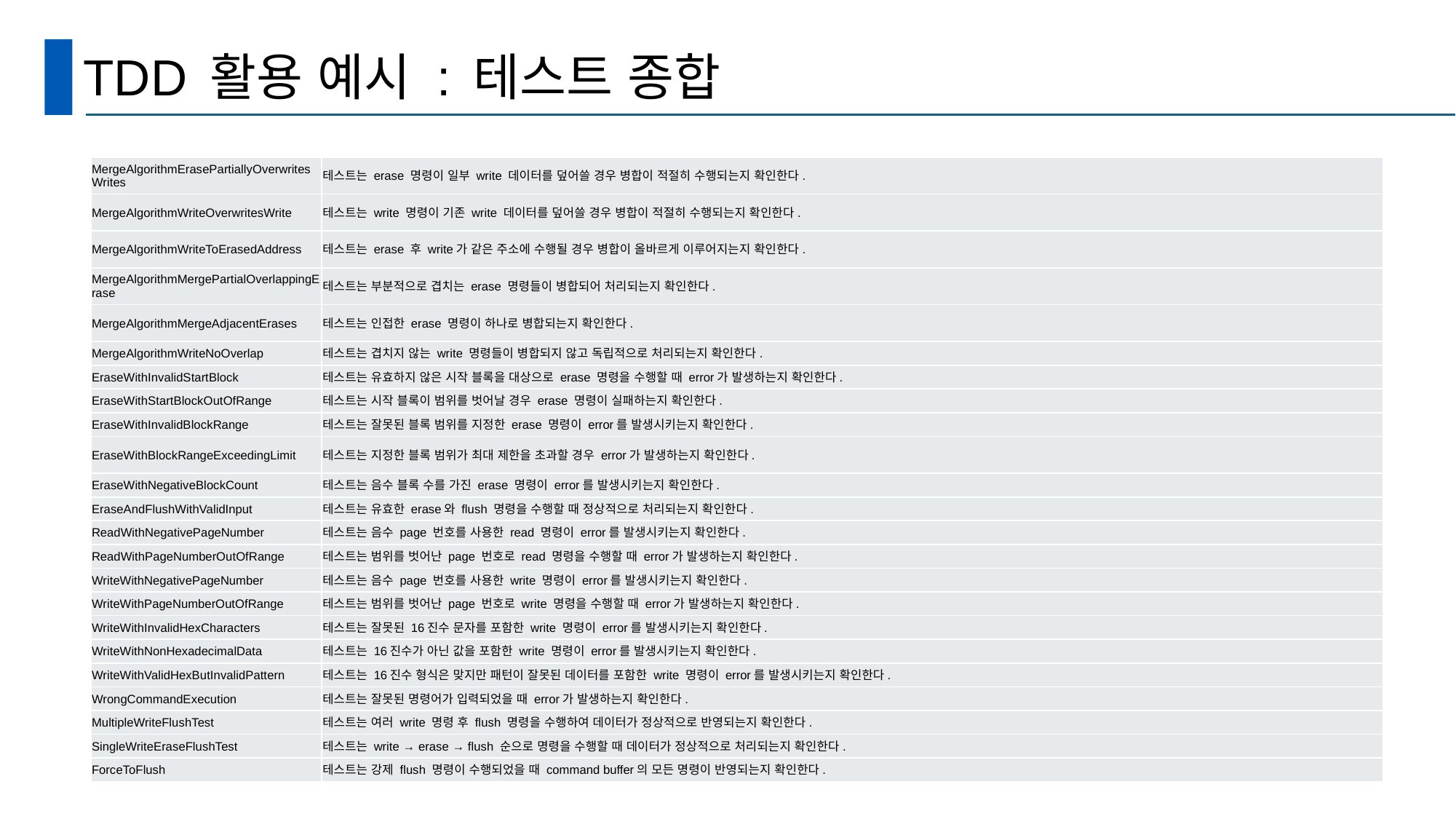

# TDD 활용 예시 : 테스트 종합

| MergeAlgorithmErasePartiallyOverwritesWrites | 테스트는 erase 명령이 일부 write 데이터를 덮어쓸 경우 병합이 적절히 수행되는지 확인한다. |
| --- | --- |
| MergeAlgorithmWriteOverwritesWrite | 테스트는 write 명령이 기존 write 데이터를 덮어쓸 경우 병합이 적절히 수행되는지 확인한다. |
| MergeAlgorithmWriteToErasedAddress | 테스트는 erase 후 write가 같은 주소에 수행될 경우 병합이 올바르게 이루어지는지 확인한다. |
| MergeAlgorithmMergePartialOverlappingErase | 테스트는 부분적으로 겹치는 erase 명령들이 병합되어 처리되는지 확인한다. |
| MergeAlgorithmMergeAdjacentErases | 테스트는 인접한 erase 명령이 하나로 병합되는지 확인한다. |
| MergeAlgorithmWriteNoOverlap | 테스트는 겹치지 않는 write 명령들이 병합되지 않고 독립적으로 처리되는지 확인한다. |
| EraseWithInvalidStartBlock | 테스트는 유효하지 않은 시작 블록을 대상으로 erase 명령을 수행할 때 error가 발생하는지 확인한다. |
| EraseWithStartBlockOutOfRange | 테스트는 시작 블록이 범위를 벗어날 경우 erase 명령이 실패하는지 확인한다. |
| EraseWithInvalidBlockRange | 테스트는 잘못된 블록 범위를 지정한 erase 명령이 error를 발생시키는지 확인한다. |
| EraseWithBlockRangeExceedingLimit | 테스트는 지정한 블록 범위가 최대 제한을 초과할 경우 error가 발생하는지 확인한다. |
| EraseWithNegativeBlockCount | 테스트는 음수 블록 수를 가진 erase 명령이 error를 발생시키는지 확인한다. |
| EraseAndFlushWithValidInput | 테스트는 유효한 erase와 flush 명령을 수행할 때 정상적으로 처리되는지 확인한다. |
| ReadWithNegativePageNumber | 테스트는 음수 page 번호를 사용한 read 명령이 error를 발생시키는지 확인한다. |
| ReadWithPageNumberOutOfRange | 테스트는 범위를 벗어난 page 번호로 read 명령을 수행할 때 error가 발생하는지 확인한다. |
| WriteWithNegativePageNumber | 테스트는 음수 page 번호를 사용한 write 명령이 error를 발생시키는지 확인한다. |
| WriteWithPageNumberOutOfRange | 테스트는 범위를 벗어난 page 번호로 write 명령을 수행할 때 error가 발생하는지 확인한다. |
| WriteWithInvalidHexCharacters | 테스트는 잘못된 16진수 문자를 포함한 write 명령이 error를 발생시키는지 확인한다. |
| WriteWithNonHexadecimalData | 테스트는 16진수가 아닌 값을 포함한 write 명령이 error를 발생시키는지 확인한다. |
| WriteWithValidHexButInvalidPattern | 테스트는 16진수 형식은 맞지만 패턴이 잘못된 데이터를 포함한 write 명령이 error를 발생시키는지 확인한다. |
| WrongCommandExecution | 테스트는 잘못된 명령어가 입력되었을 때 error가 발생하는지 확인한다. |
| MultipleWriteFlushTest | 테스트는 여러 write 명령 후 flush 명령을 수행하여 데이터가 정상적으로 반영되는지 확인한다. |
| SingleWriteEraseFlushTest | 테스트는 write → erase → flush 순으로 명령을 수행할 때 데이터가 정상적으로 처리되는지 확인한다. |
| ForceToFlush | 테스트는 강제 flush 명령이 수행되었을 때 command buffer의 모든 명령이 반영되는지 확인한다. |